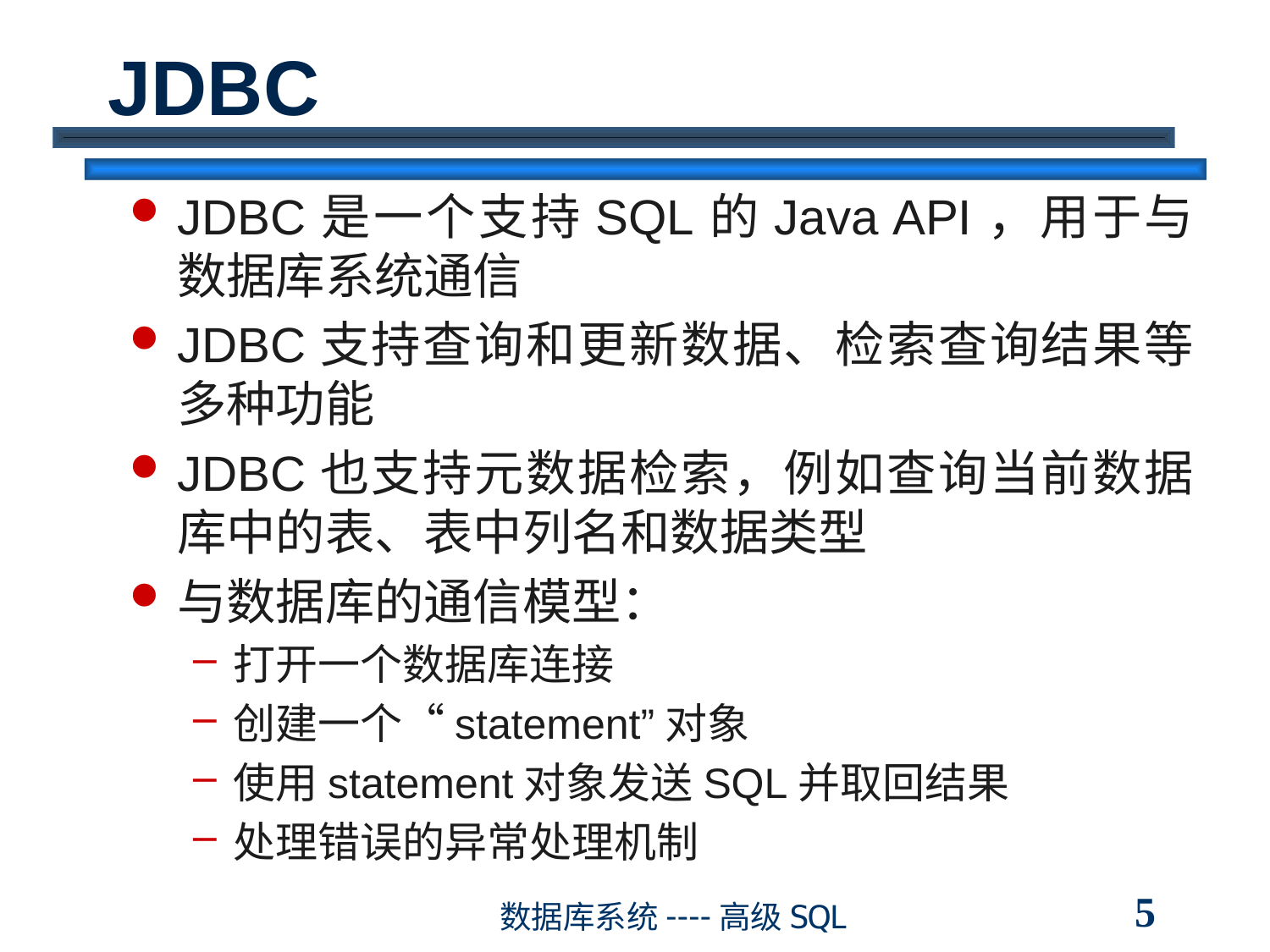

# JDBC
JDBC是一个支持SQL的Java API，用于与数据库系统通信
JDBC支持查询和更新数据、检索查询结果等多种功能
JDBC也支持元数据检索，例如查询当前数据库中的表、表中列名和数据类型
与数据库的通信模型：
打开一个数据库连接
创建一个“statement”对象
使用statement对象发送SQL并取回结果
处理错误的异常处理机制
5
数据库系统----高级SQL